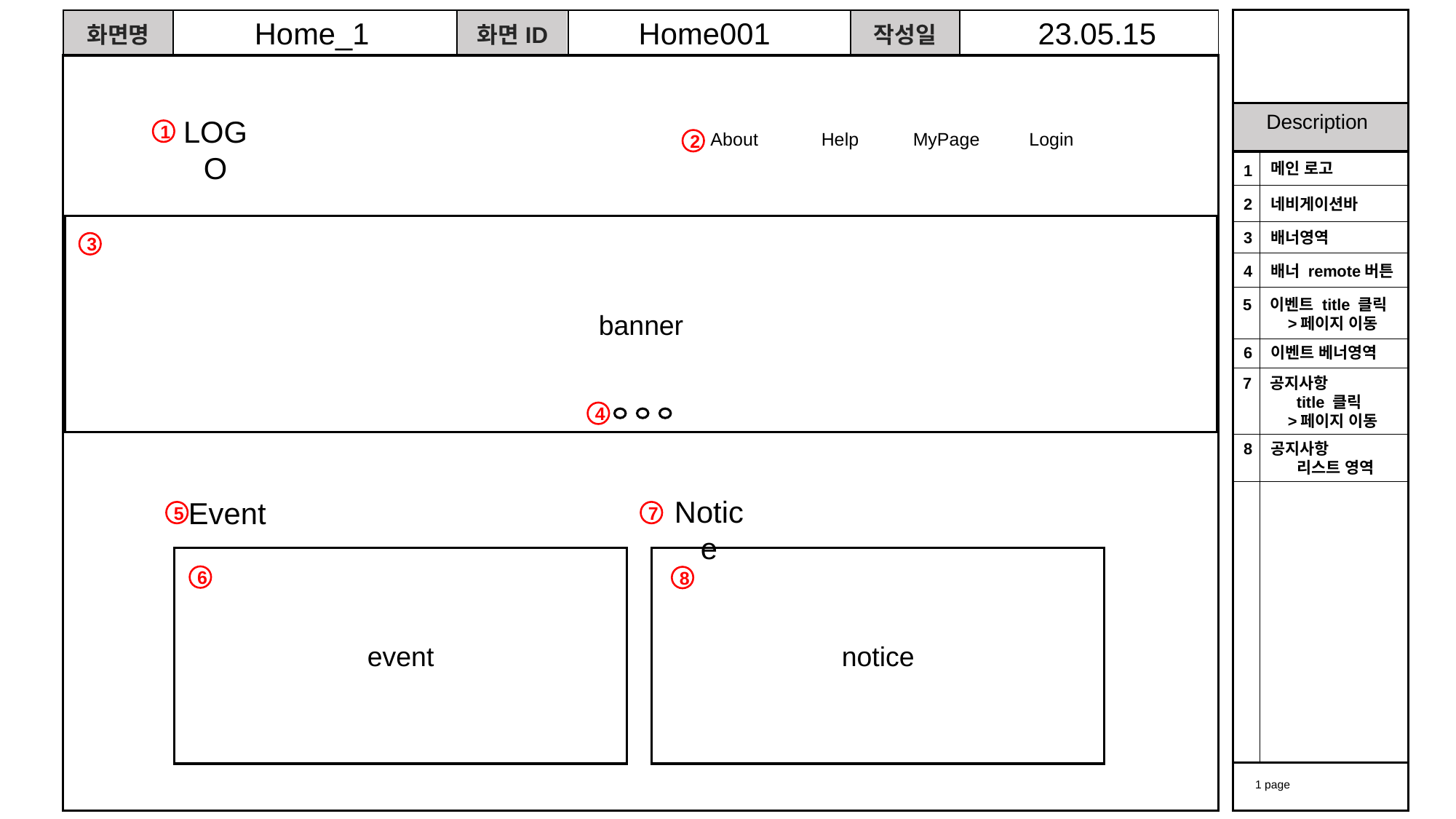

Home_1
Home001
23.05.15
LOGO
1
Login
Help
MyPage
About
2
메인 로고
1
2
네비게이션바
banner

3
배너영역
3
4
배너 remote버튼
5
이벤트 title 클릭
    >페이지 이동
6
이벤트 베너영역
7
공지사항
      title 클릭
    >페이지 이동
4
8
공지사항
     리스트 영역
Notice
Event
5
7
event
notice
6
8